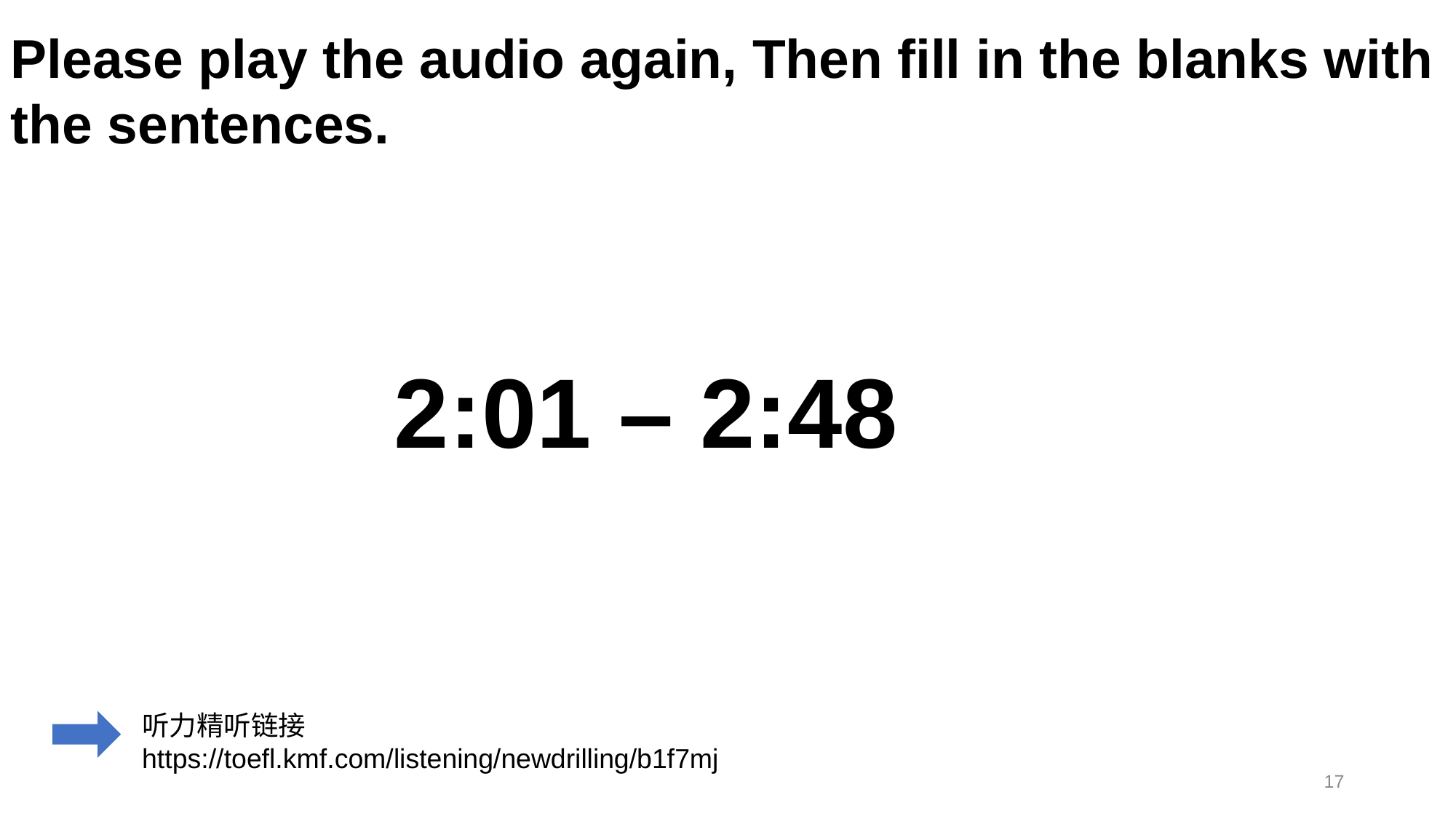

Please play the audio again, Then fill in the blanks with the sentences.
2:01 – 2:48
听力精听链接
https://toefl.kmf.com/listening/newdrilling/b1f7mj

17